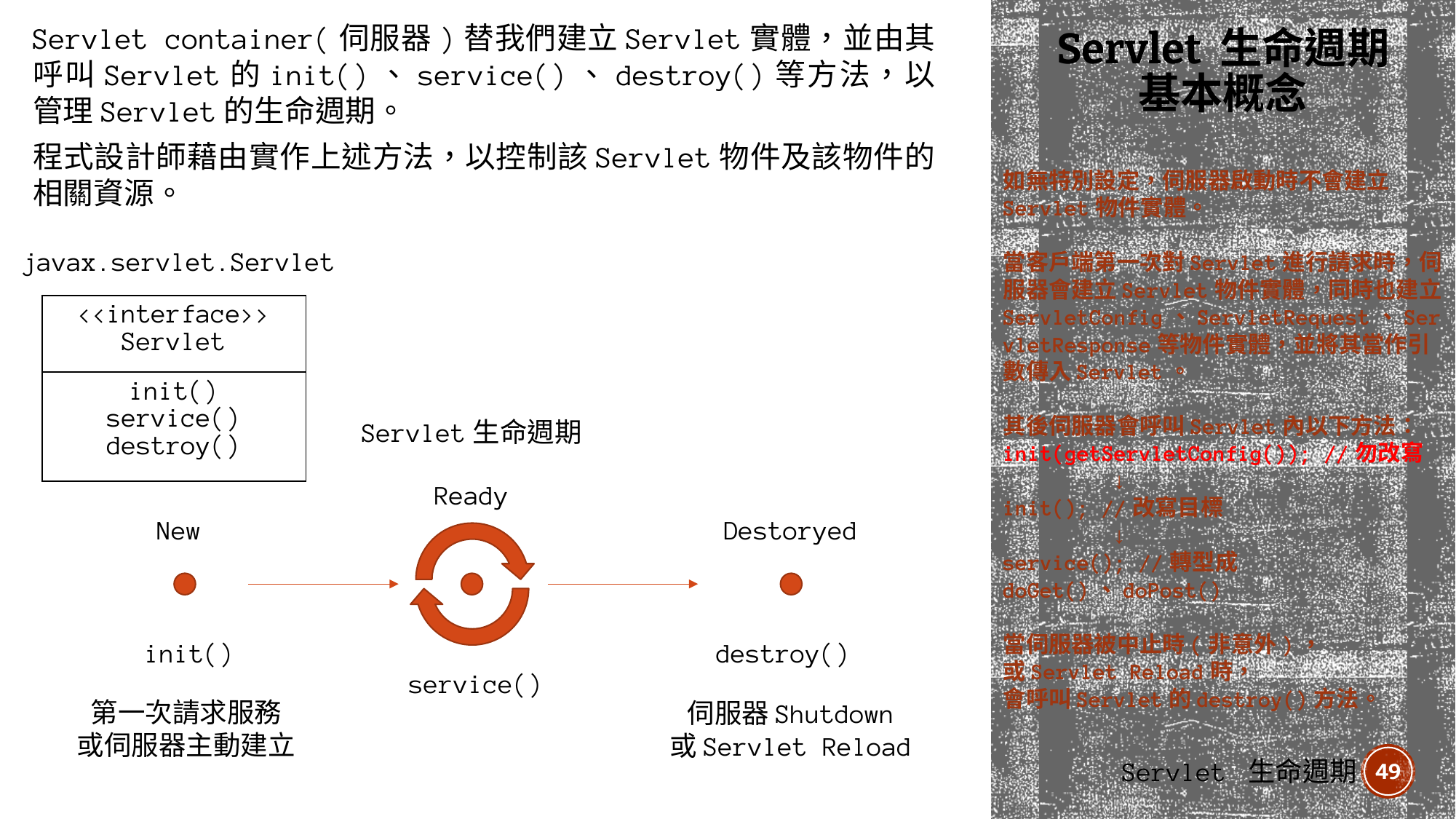

Servlet container(伺服器)替我們建立Servlet實體，並由其呼叫Servlet的init()、service()、destroy()等方法，以管理Servlet的生命週期。
程式設計師藉由實作上述方法，以控制該Servlet物件及該物件的相關資源。
Servlet 生命週期
基本概念
如無特別設定，伺服器啟動時不會建立Servlet物件實體。
當客戶端第一次對Servlet進行請求時，伺服器會建立Servlet物件實體，同時也建立ServletConfig、ServletRequest、ServletResponse等物件實體，並將其當作引數傳入Servlet。
其後伺服器會呼叫Servlet內以下方法：
init(getServletConfig()); //勿改寫
	↓
init(); //改寫目標
	↓
service(); //轉型成doGet()、doPost()
當伺服器被中止時(非意外)，
或Servlet Reload時，
會呼叫Servlet的destroy()方法。
javax.servlet.Servlet
| <<interface>> Servlet |
| --- |
| init() service() destroy() |
Servlet生命週期
Ready
New
Destoryed

init()
destroy()
service()
第一次請求服務
或伺服器主動建立
伺服器Shutdown
或Servlet Reload
Servlet 生命週期
49